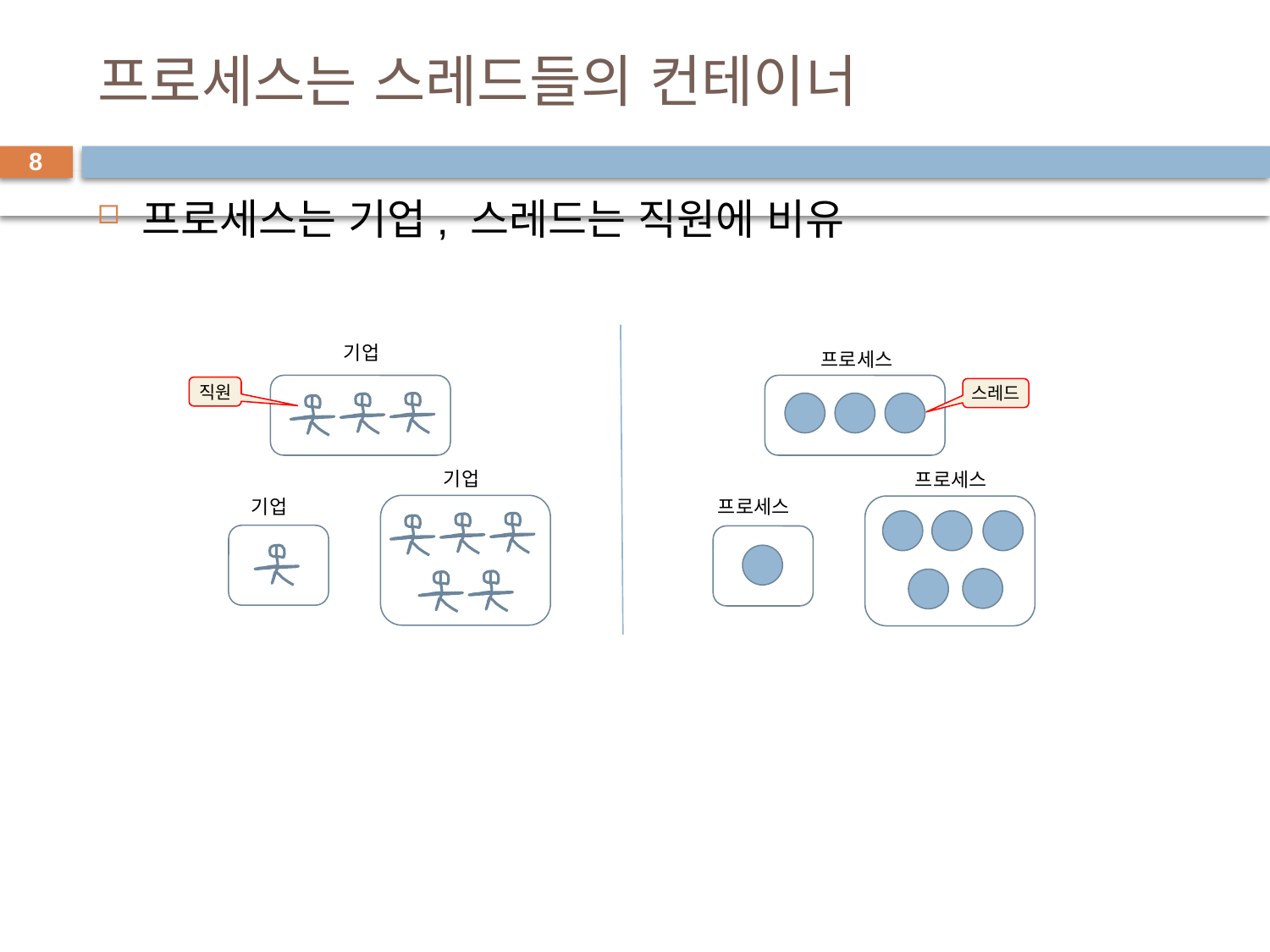

# 프로세스는 스레드들의 컨테이너
8
프로세스는 기업, 스레드는 직원에 비유
기업
프로세스

직원
스레드

기업
프로세스
기업
프로세스